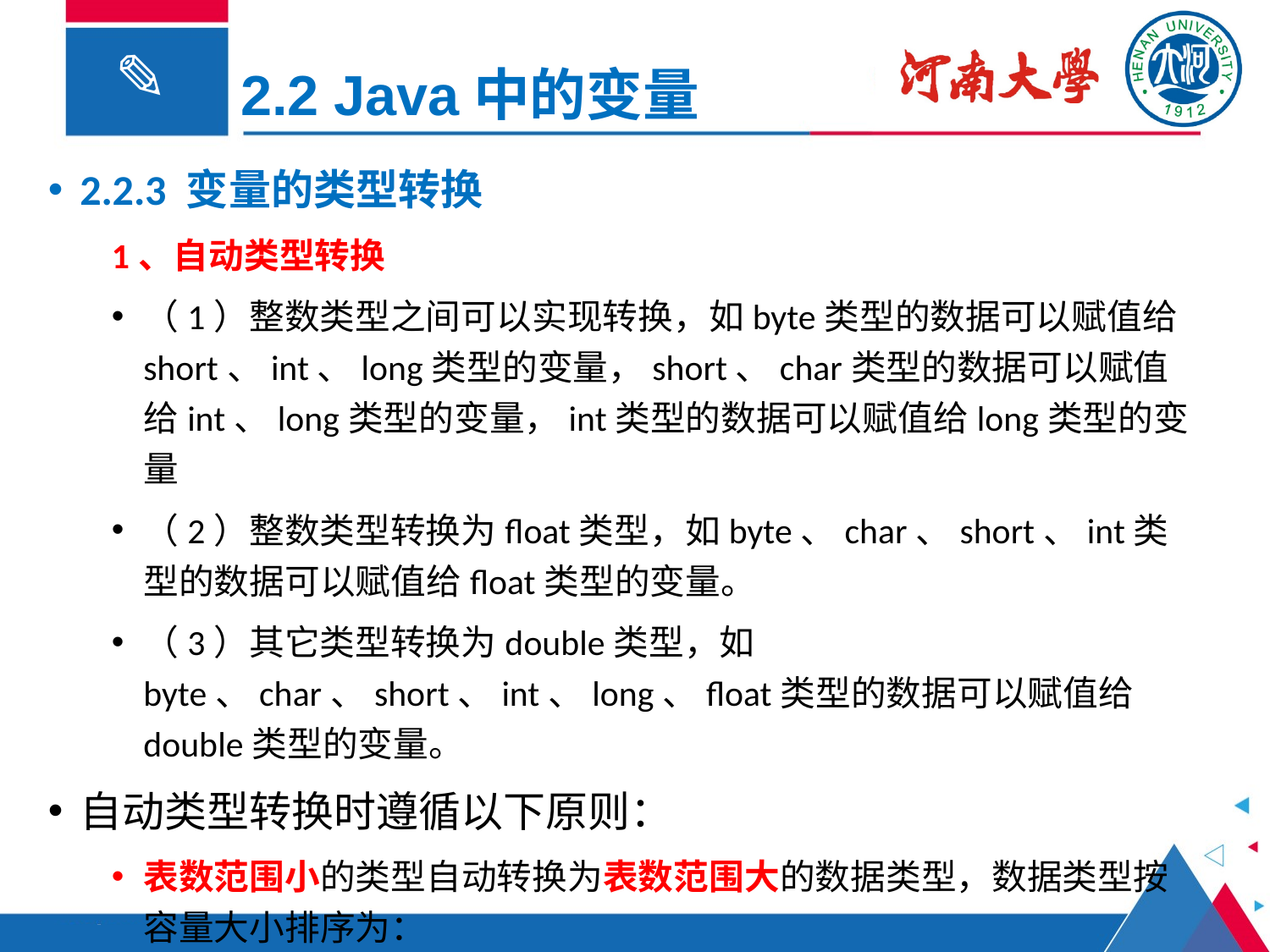

2.2 Java中的变量
2.2.3 变量的类型转换
1、自动类型转换
（1）整数类型之间可以实现转换，如byte类型的数据可以赋值给short、int、long类型的变量，short、char类型的数据可以赋值给int、long类型的变量，int类型的数据可以赋值给long类型的变量
（2）整数类型转换为float类型，如byte、char、short、int类型的数据可以赋值给float类型的变量。
（3）其它类型转换为double类型，如byte、char、short、int、long、float类型的数据可以赋值给double类型的变量。
自动类型转换时遵循以下原则：
表数范围小的类型自动转换为表数范围大的数据类型，数据类型按容量大小排序为：
byte,short,char->int->long>float->double